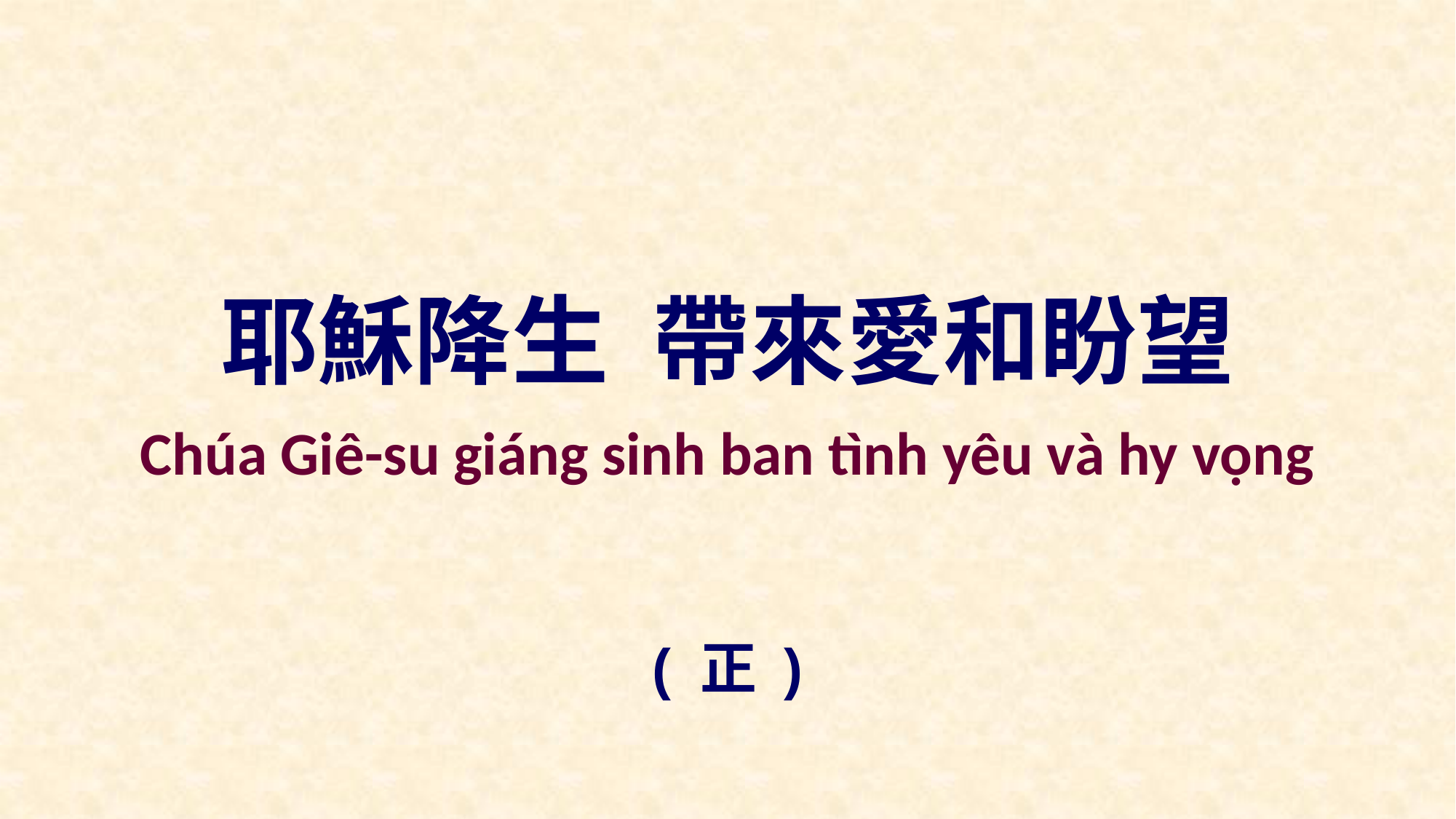

耶穌降生  帶來愛和盼望
Chúa Giê-su giáng sinh ban tình yêu và hy vọng
( 正 )